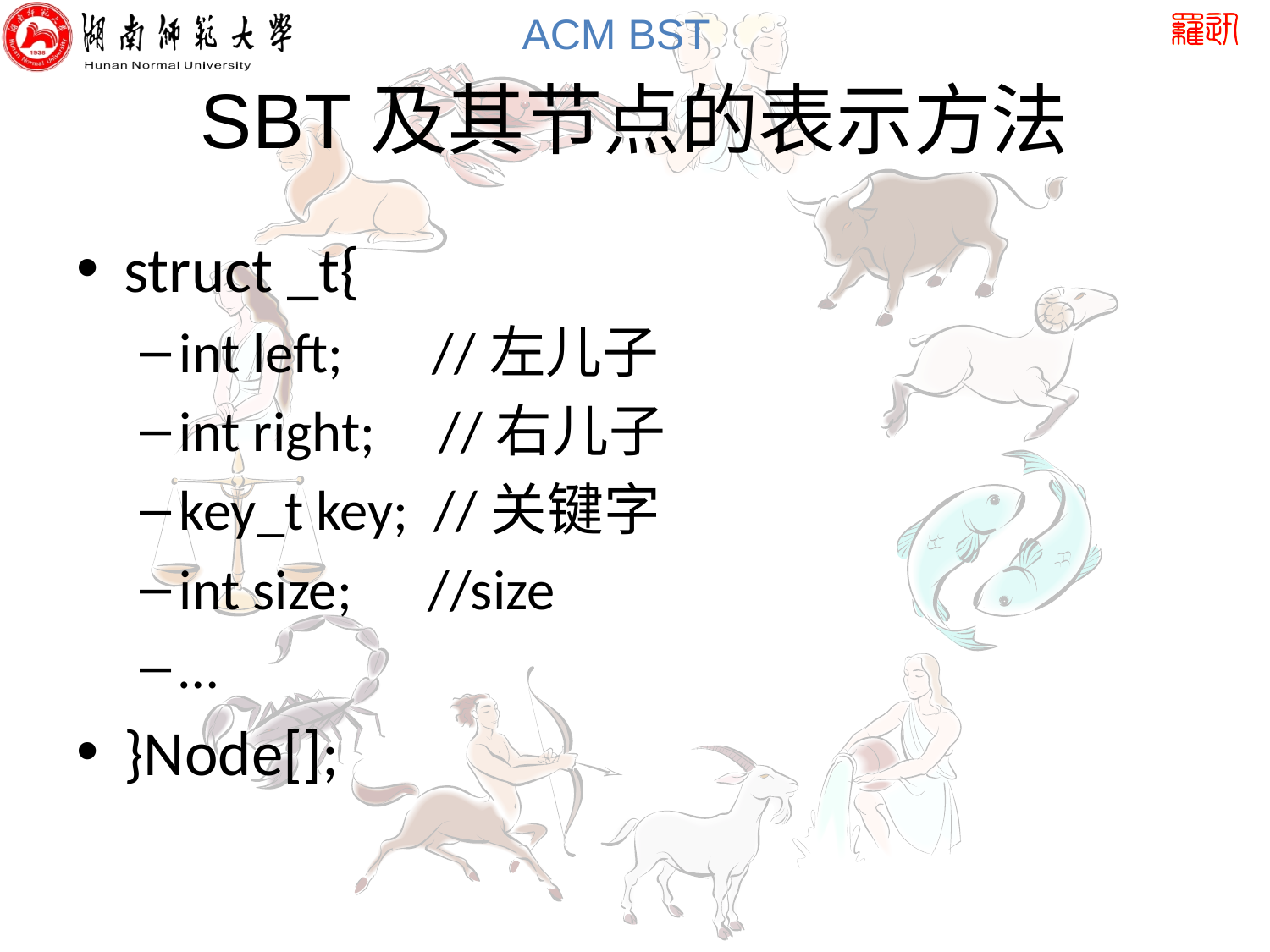

# SBT及其节点的表示方法
struct _t{
int left;       //左儿子
int right;     //右儿子
key_t key;  //关键字
int size;      //size
…
}Node[];